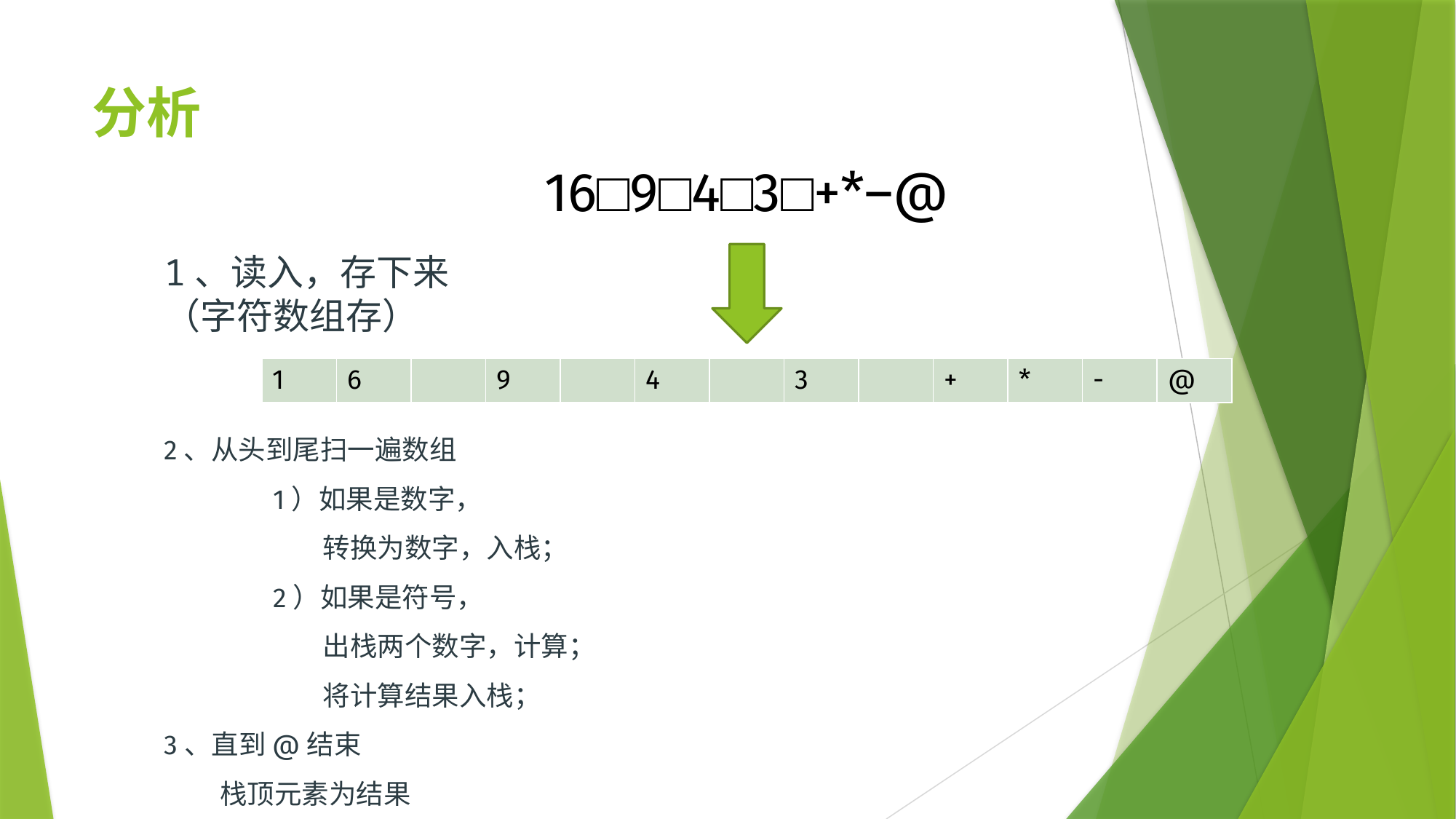

# 分析
16□9□4□3□+*–@
1、读入，存下来
（字符数组存）

| 1 | 6 |  | 9 |  | 4 |  | 3 |  | + | \* | - | @ |
| --- | --- | --- | --- | --- | --- | --- | --- | --- | --- | --- | --- | --- |
2、从头到尾扫一遍数组
	1）如果是数字，
	       转换为数字，入栈；
	2）如果是符号，
	       出栈两个数字，计算；
	       将计算结果入栈；
3、直到@结束
        栈顶元素为结果